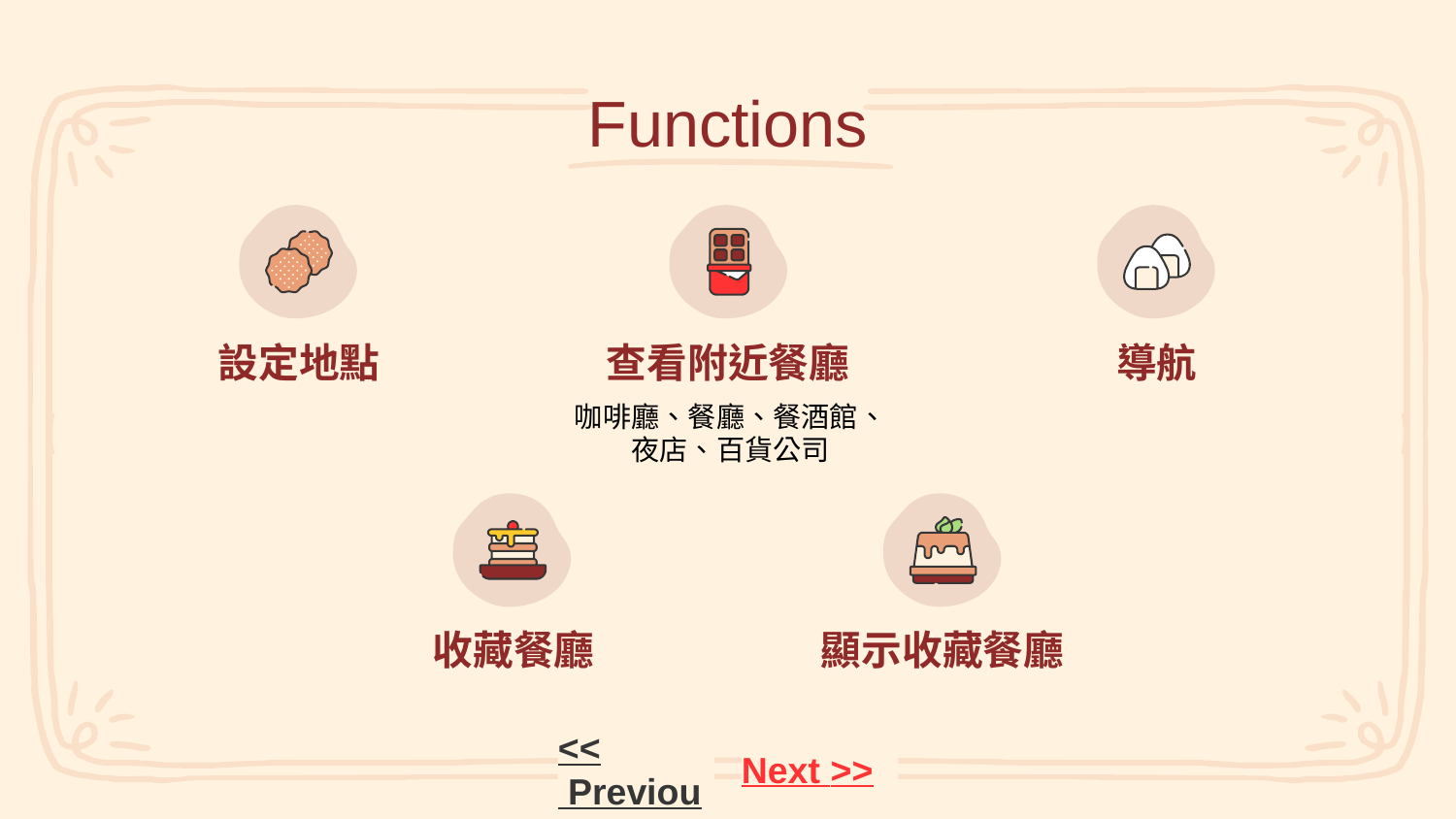

Functions

# 設定地點
查看附近餐廳
導航
咖啡廳、餐廳、餐酒館、夜店、百貨公司

收藏餐廳
顯示收藏餐廳
<< Previous
Next >>